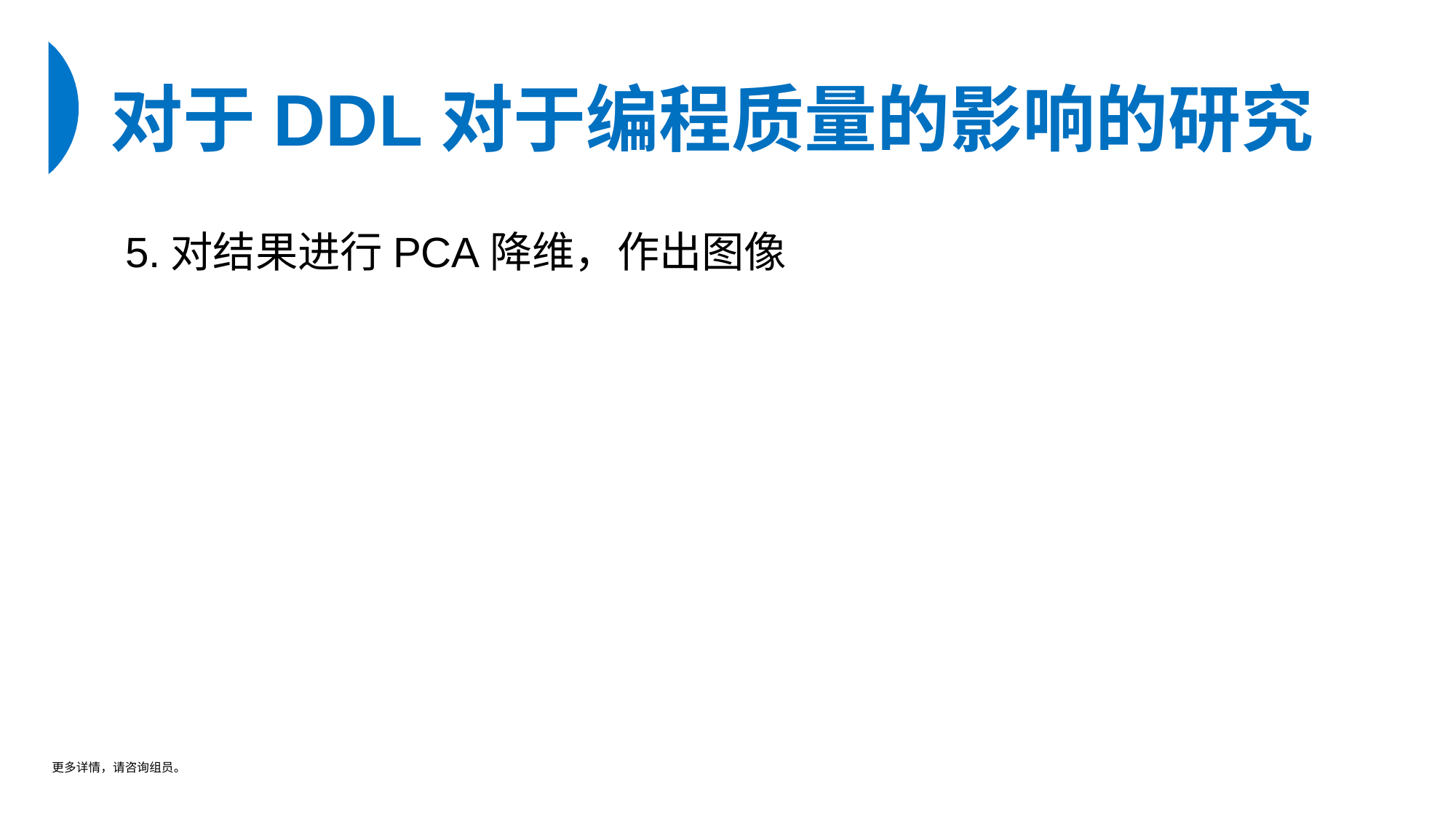

# 对于DDL对于编程质量的影响的研究
5.对结果进行PCA降维，作出图像
更多详情，请咨询组员。